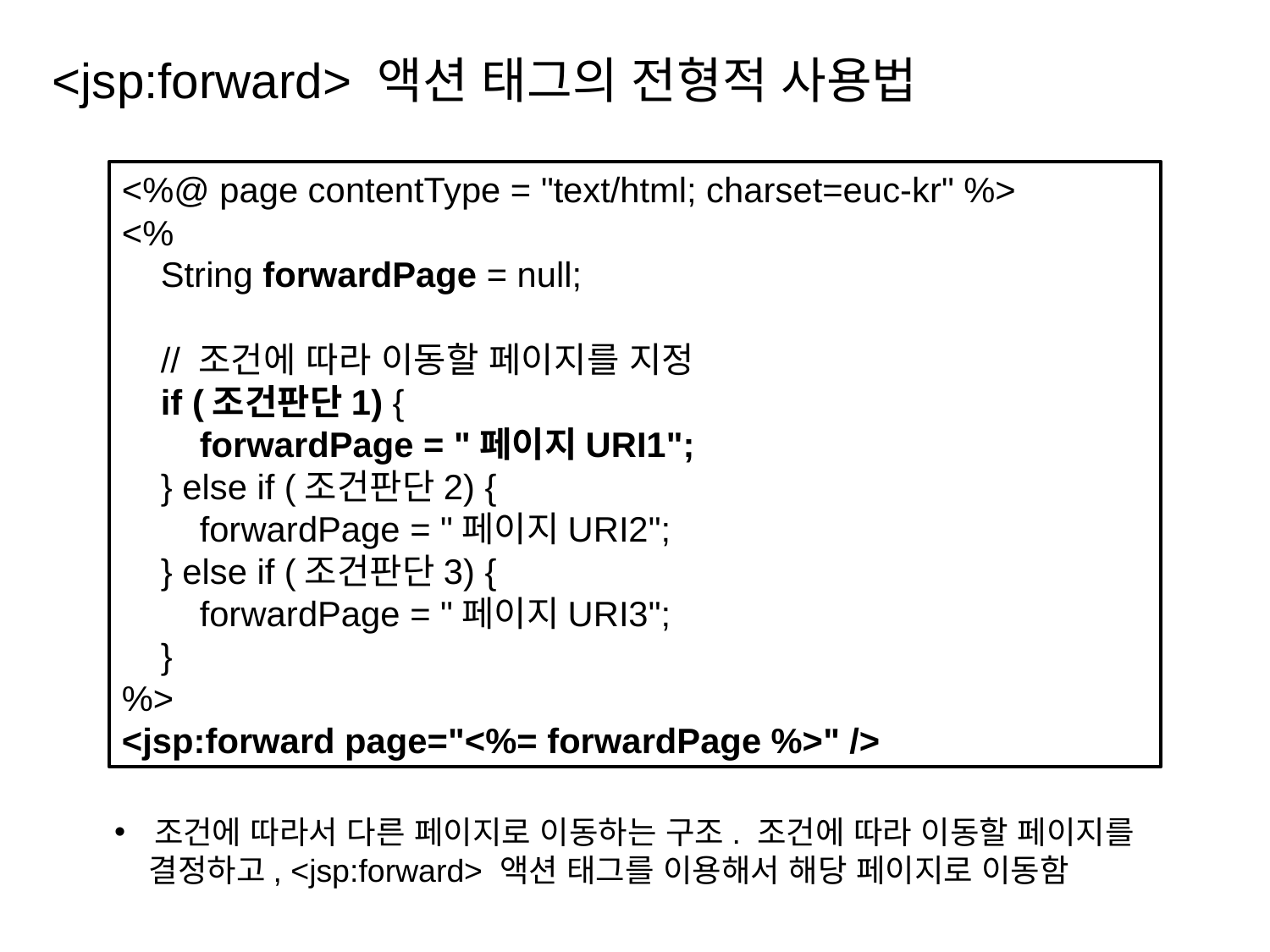

# <jsp:forward> 액션 태그의 전형적 사용법
<%@ page contentType = "text/html; charset=euc-kr" %>
<%
    String forwardPage = null;

    // 조건에 따라 이동할 페이지를 지정
    if (조건판단1) {
        forwardPage = "페이지URI1";
    } else if (조건판단2) {
        forwardPage = "페이지URI2";
    } else if (조건판단3) {
        forwardPage = "페이지URI3";
    }
%>
<jsp:forward page="<%= forwardPage %>" />
조건에 따라서 다른 페이지로 이동하는 구조. 조건에 따라 이동할 페이지를
   결정하고, <jsp:forward> 액션 태그를 이용해서 해당 페이지로 이동함